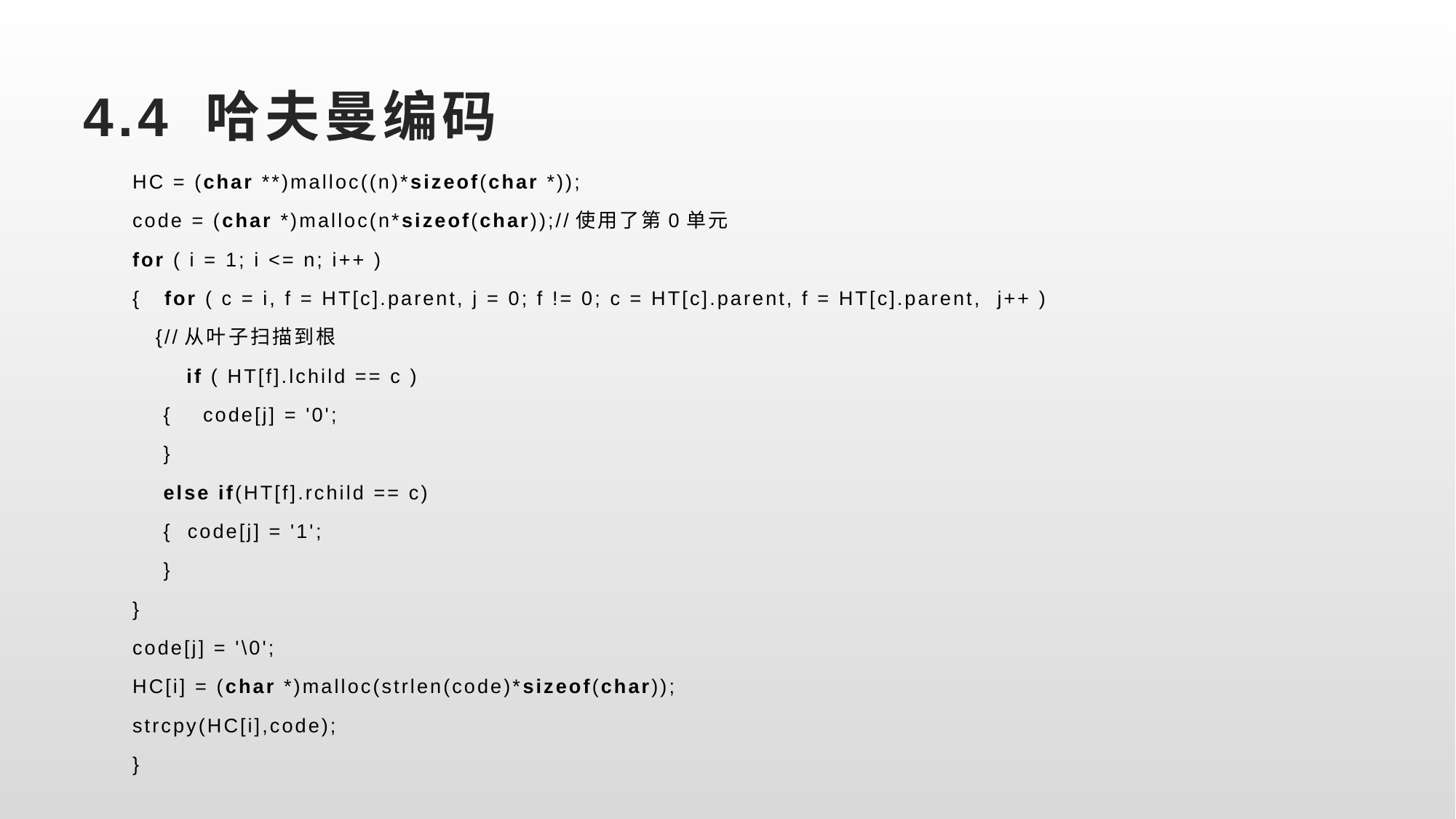

# 4.4 哈夫曼编码
    HC = (char **)malloc((n)*sizeof(char *));
    code = (char *)malloc(n*sizeof(char));//使用了第0单元
    for ( i = 1; i <= n; i++ )
    {   for ( c = i, f = HT[c].parent, j = 0; f != 0; c = HT[c].parent, f = HT[c].parent,  j++ )
       {//从叶子扫描到根
           if ( HT[f].lchild == c )
        {    code[j] = '0';
        }
        else if(HT[f].rchild == c)
        {  code[j] = '1';
        }
    }
    code[j] = '\0';
    HC[i] = (char *)malloc(strlen(code)*sizeof(char));
    strcpy(HC[i],code);
    }

14